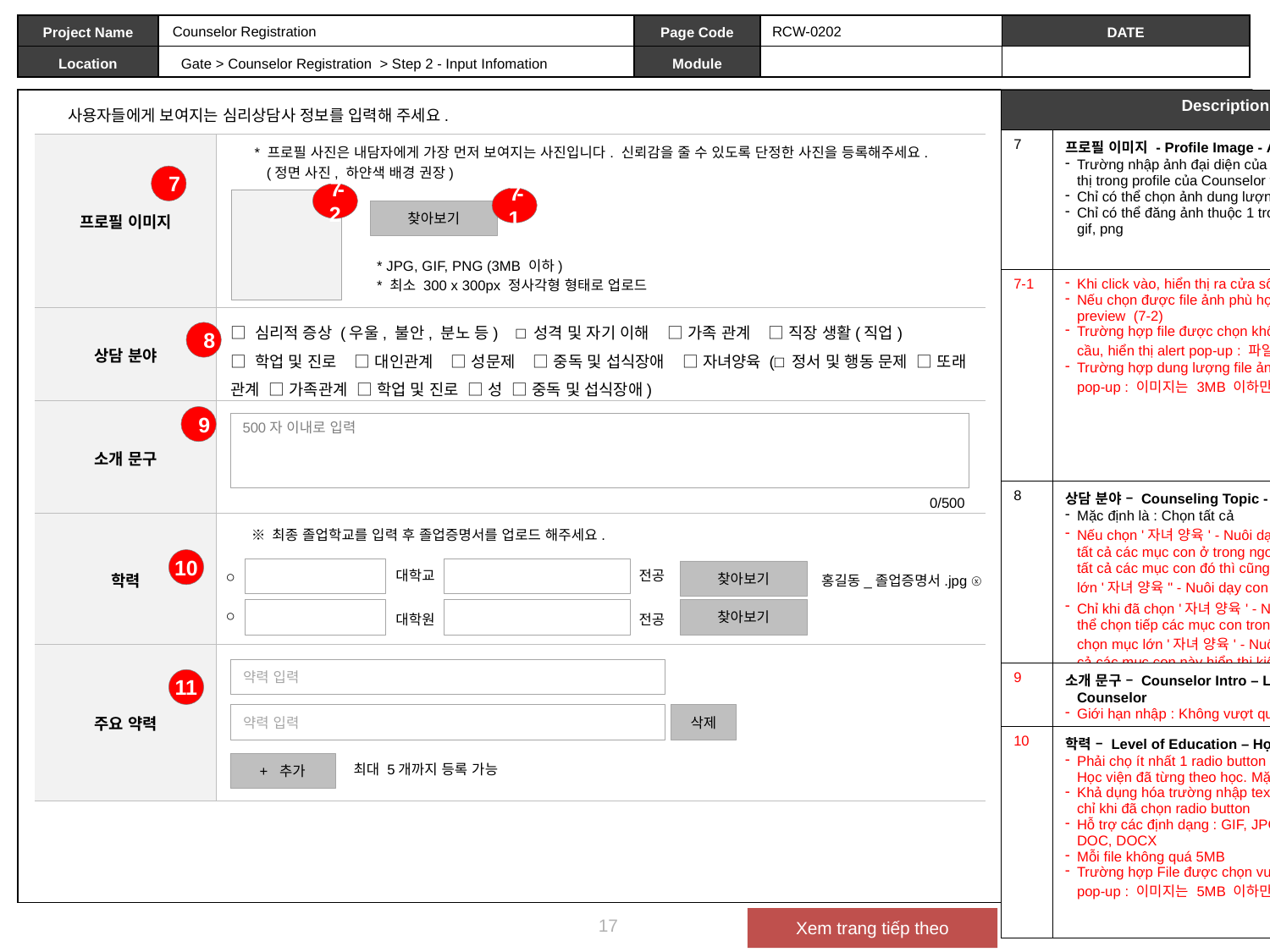

Counselor Registration
RCW-0202
Gate > Counselor Registration  > Step 2 - Input Infomation
| Description |  |
| --- | --- |
| 7 | 프로필 이미지 - Profile Image - Ảnh đại diện Trường nhập ảnh đại diện của counselor - ảnh sẽ hiển thị trong profile của Counselor trên App Chỉ có thể chọn ảnh dung lượng dưới 3MB Chỉ có thể đăng ảnh thuộc 1 trong 3 loại (format) : jpg, gif, png |
| 7-1 | Khi click vào, hiển thị ra cửa sổ File Browser Nếu chọn được file ảnh phù hợp , hiển thị ảnh ở mục preview (7-2) Trường hợp file được chọn không đúng với format yêu cầu, hiển thị alert pop-up : 파일 형식이 맞지 않습니다. Trường hợp dung lượng file ảnh quá 3MB, hiển thị alert pop-up : 이미지는 3MB 이하만 등록 가능합니다. |
| 8 | 상담 분야 – Counseling Topic - Chủ đề tư vấn Mặc định là : Chọn tất cả Nếu chọn '자녀 양육' - Nuôi dạy con cái, tự động chọn tất cả các mục con ở trong ngoặc đơn và nếu hủy chọn tất cả các mục con đó thì cũng sẽ tự động hủy chọn mục lớn '자녀 양육" - Nuôi dạy con cái Chỉ khi đã chọn '자녀 양육' - Nuôi dạy con cái, sau đó có thể chọn tiếp các mục con trong ngoặc đơn. Nếu chưa chọn mục lớn '자녀 양육' - Nuôi dạy con cái, thì xử lý tất cả các mục con này hiển thị kiểu dimmed – làm mờ |
| 9 | 소개 문구 – Counselor Intro – Lời giới thiệu của Counselor Giới hạn nhập : Không vượt quá 500 ký tự |
| 10 | 학력 – Level of Education – Học lực Phải chọ ít nhất 1 radio button về trường Đại học hoặc Học viện đã từng theo học. Mặc định là không chọn gì cả Khả dụng hóa trường nhập text và Button đính kèm file chỉ khi đã chọn radio button Hỗ trợ các định dạng : GIF, JPG, PNG, PDF, PPT, PPTX, DOC, DOCX Mỗi file không quá 5MB Trường hợp File được chọn vượt quá 5MB, hiển thị alert pop-up : 이미지는 5MB 이하만 등록 가능합니다. |
사용자들에게 보여지는 심리상담사 정보를 입력해 주세요.
| 프로필 이미지 |  |
| --- | --- |
| 상담 분야 |  |
| 소개 문구 |  |
| 학력 |  |
| 주요 약력 |  |
* 프로필 사진은 내담자에게 가장 먼저 보여지는 사진입니다. 신뢰감을 줄 수 있도록 단정한 사진을 등록해주세요.
   (정면 사진, 하얀색 배경 권장)
7
7-2
7-1

찾아보기
* JPG, GIF, PNG (3MB 이하)
* 최소 300 x 300px 정사각형 형태로 업로드
□ 심리적 증상 (우울, 불안, 분노 등)    □ 성격 및 자기 이해    □ 가족 관계    □ 직장 생활(직업)
□ 학업 및 진로    □ 대인관계    □ 성문제    □ 중독 및 섭식장애    □ 자녀양육 (□ 정서 및 행동 문제  □ 또래 관계  □ 가족관계  □ 학업 및 진로  □ 성  □ 중독 및 섭식장애)
8
9
500자 이내로 입력
0/500
※ 최종 졸업학교를 입력 후 졸업증명서를 업로드 해주세요.
10

○
대학교
전공
찾아보기
홍길동_졸업증명서.jpg ⓧ
○

찾아보기
대학원
전공
약력 입력
11
약력 입력
삭제
+  추가
최대 5개까지 등록 가능
17
Xem trang tiếp theo